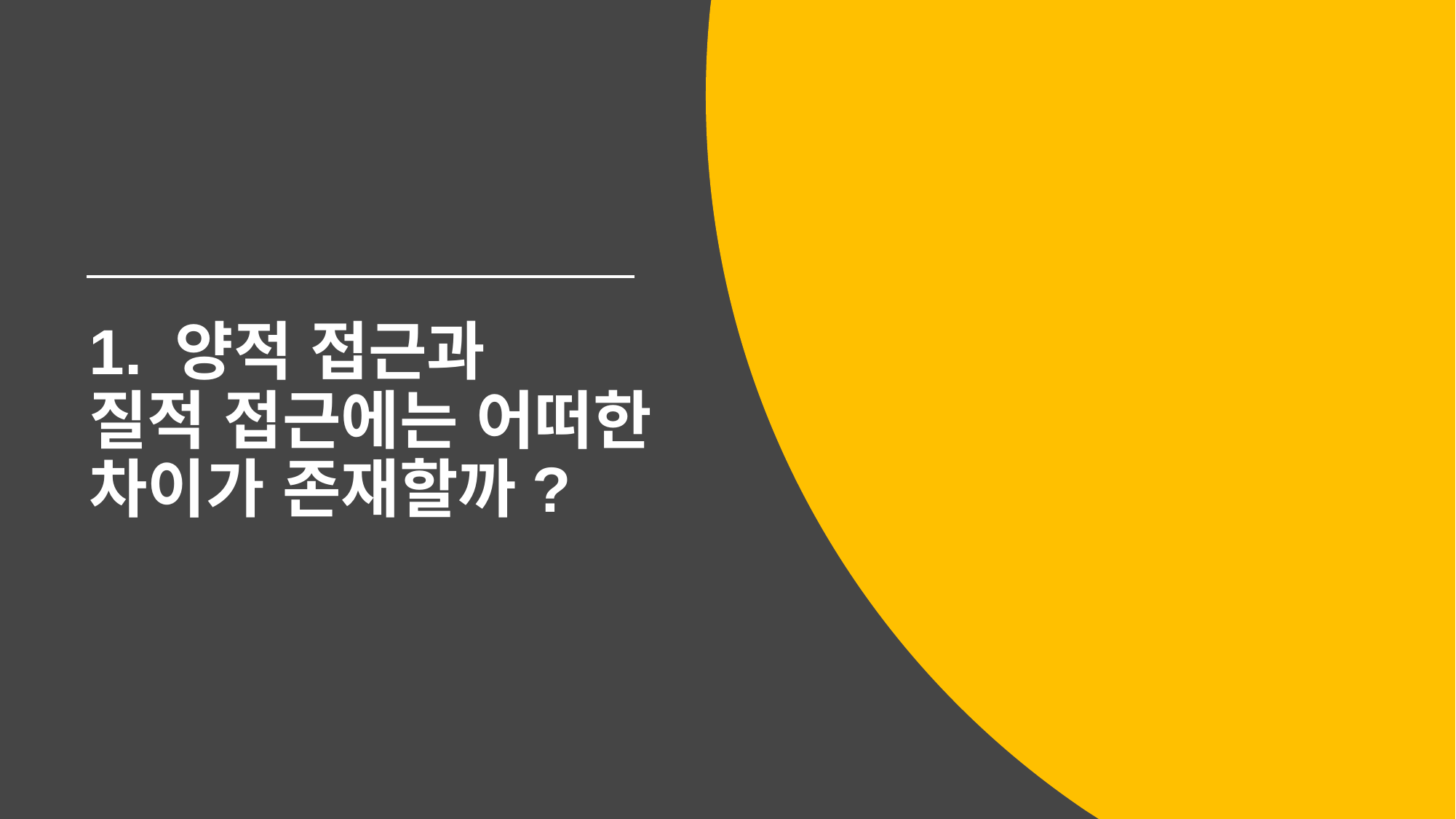

# 1. 양적 접근과 질적 접근에는 어떠한 차이가 존재할까?